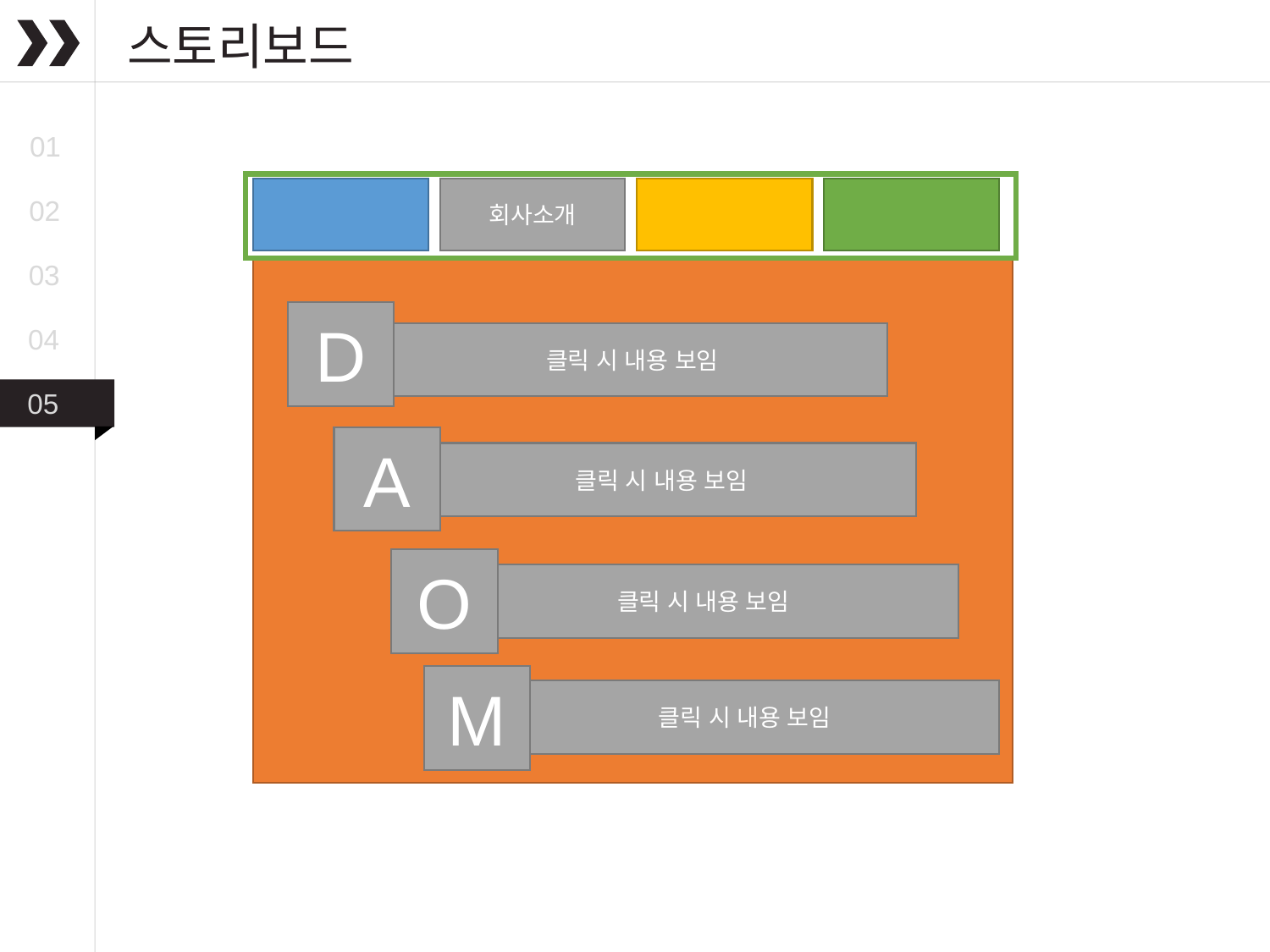

스토리보드

01

회사소개

02

03
D
04
클릭 시 내용 보임

05

A
클릭 시 내용 보임
O
클릭 시 내용 보임
M
클릭 시 내용 보임